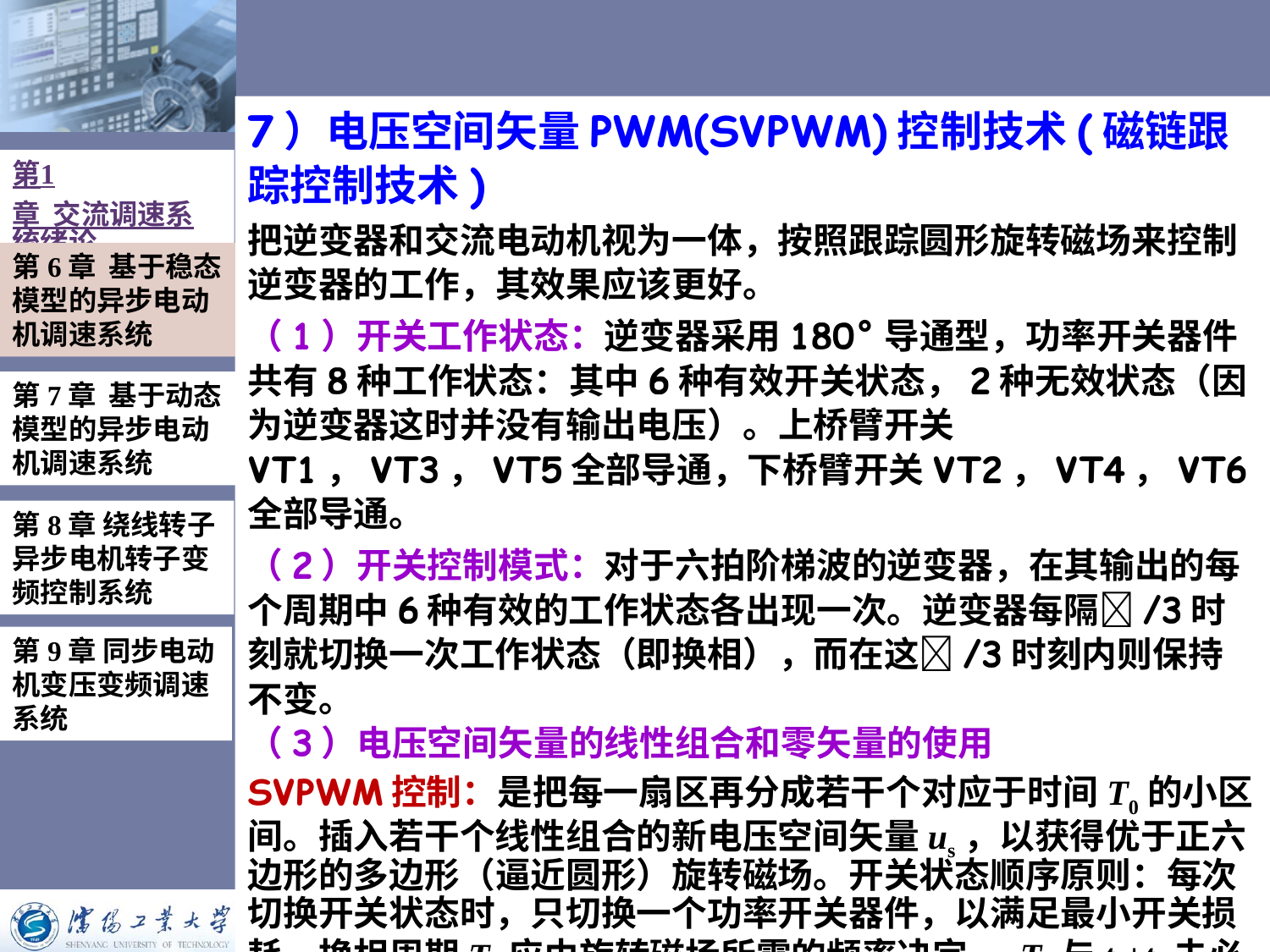

7）电压空间矢量PWM(SVPWM)控制技术(磁链跟踪控制技术)
把逆变器和交流电动机视为一体，按照跟踪圆形旋转磁场来控制逆变器的工作，其效果应该更好。
（1）开关工作状态：逆变器采用180°导通型，功率开关器件共有8种工作状态：其中6种有效开关状态，2种无效状态（因为逆变器这时并没有输出电压）。上桥臂开关VT1，VT3，VT5全部导通，下桥臂开关VT2，VT4，VT6全部导通。
（2）开关控制模式：对于六拍阶梯波的逆变器，在其输出的每个周期中6种有效的工作状态各出现一次。逆变器每隔π/3时刻就切换一次工作状态（即换相），而在这π/3时刻内则保持不变。
（3）电压空间矢量的线性组合和零矢量的使用
SVPWM控制：是把每一扇区再分成若干个对应于时间T0的小区间。插入若干个线性组合的新电压空间矢量us，以获得优于正六边形的多边形（逼近圆形）旋转磁场。开关状态顺序原则：每次切换开关状态时，只切换一个功率开关器件，以满足最小开关损耗。换相周期T0应由旋转磁场所需的频率决定， T0与t1+t2未必相等，其间隙时间可用零矢量u7或u8来填补。为了减少功率器件的开关次数，一般使u7或u8各占一半时间。
第1章  交流调速系统绪论
第6章  基于稳态模型的异步电动机调速系统
第7章  基于动态模型的异步电动机调速系统
第8章 绕线转子异步电机转子变频控制系统
第9章 同步电动机变压变频调速系统